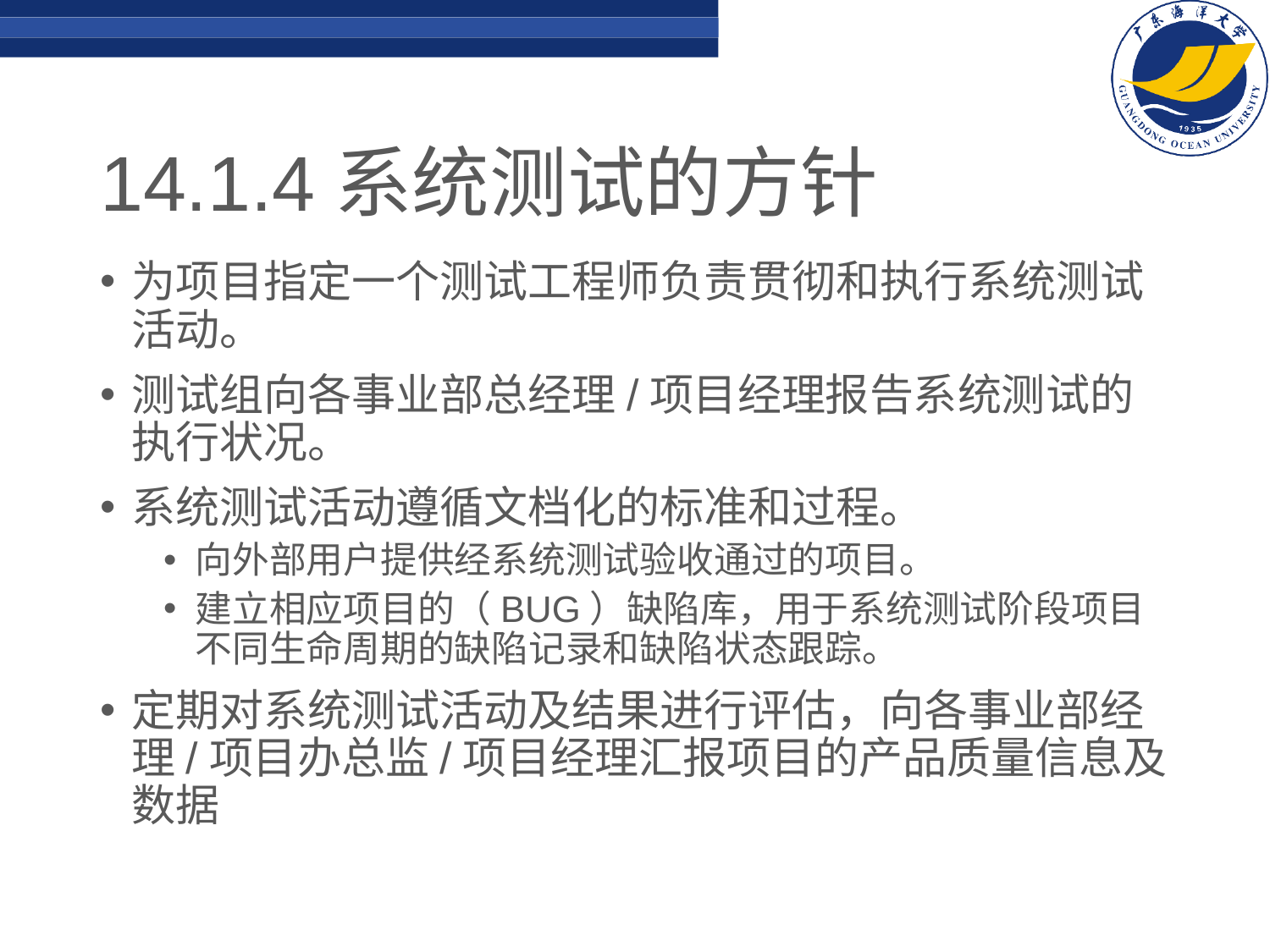

# 14.1.4系统测试的方针
为项目指定一个测试工程师负责贯彻和执行系统测试活动。
测试组向各事业部总经理/项目经理报告系统测试的执行状况。
系统测试活动遵循文档化的标准和过程。
向外部用户提供经系统测试验收通过的项目。
建立相应项目的（BUG）缺陷库，用于系统测试阶段项目不同生命周期的缺陷记录和缺陷状态跟踪。
定期对系统测试活动及结果进行评估，向各事业部经理/项目办总监/项目经理汇报项目的产品质量信息及数据
10